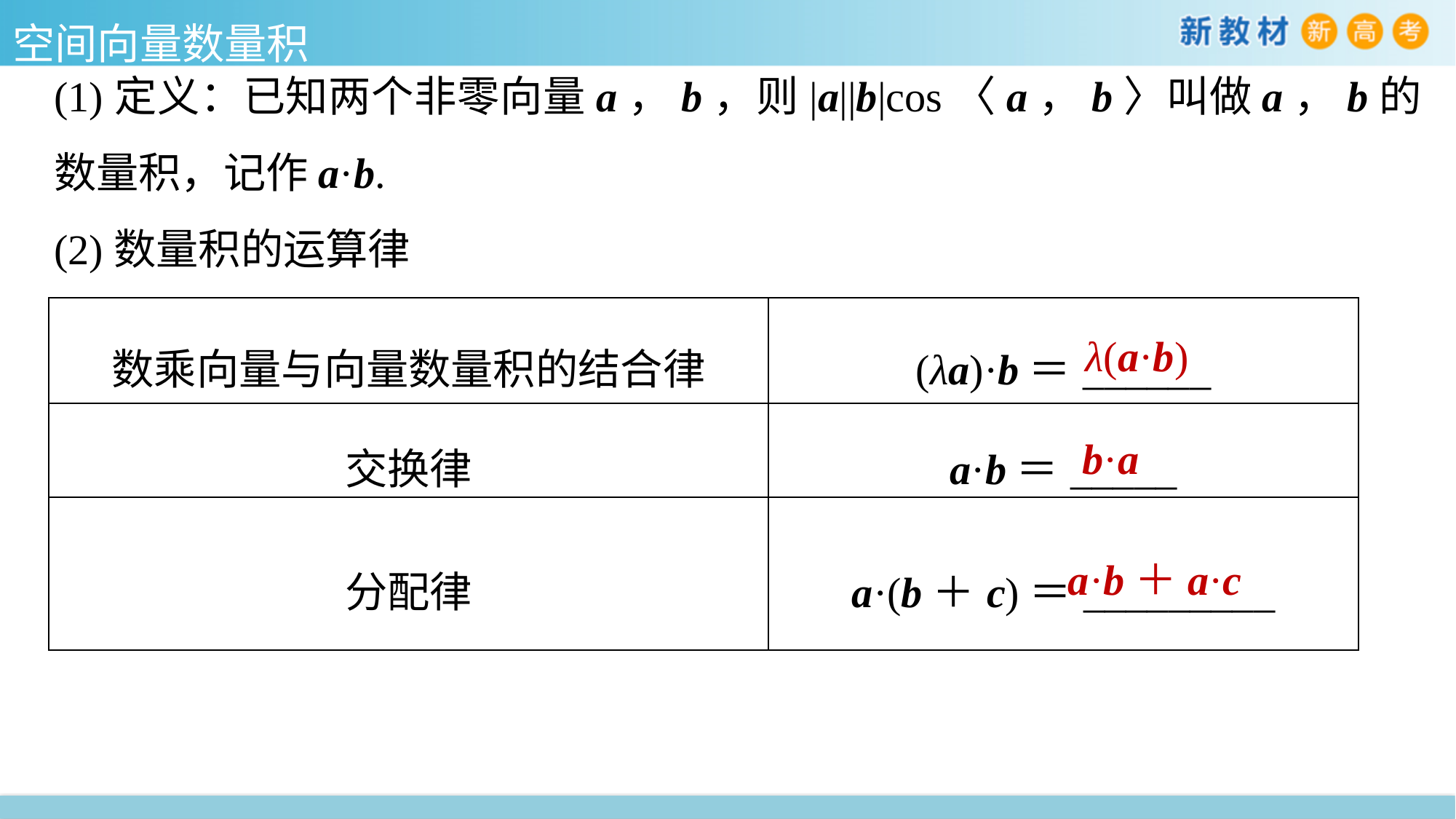

空间向量数量积
(1)定义：已知两个非零向量a，b，则|a||b|cos〈a，b〉叫做a，b的数量积，记作a·b.
(2)数量积的运算律
| 数乘向量与向量数量积的结合律 | (λa)·b＝\_\_\_\_\_\_ |
| --- | --- |
| 交换律 | a·b＝\_\_\_\_\_ |
| 分配律 | a·(b＋c)＝\_\_\_\_\_\_\_\_\_ |
λ(a·b)
b·a
a·b＋a·c